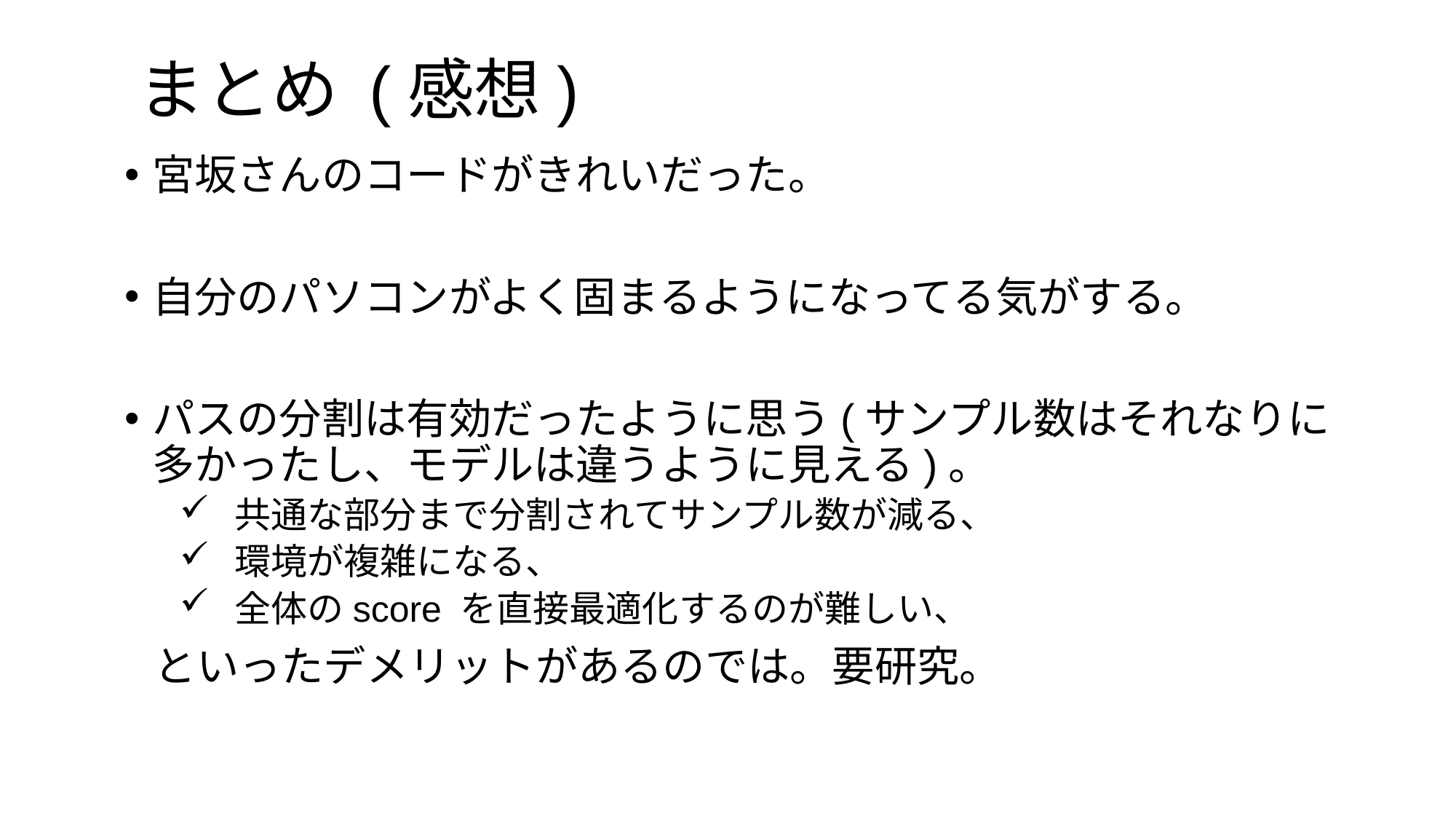

# まとめ (感想)
宮坂さんのコードがきれいだった。

自分のパソコンがよく固まるようになってる気がする。

パスの分割は有効だったように思う(サンプル数はそれなりに多かったし、モデルは違うように見える)。
  共通な部分まで分割されてサンプル数が減る、
  環境が複雑になる、
  全体のscore を直接最適化するのが難しい、
  といったデメリットがあるのでは。要研究。